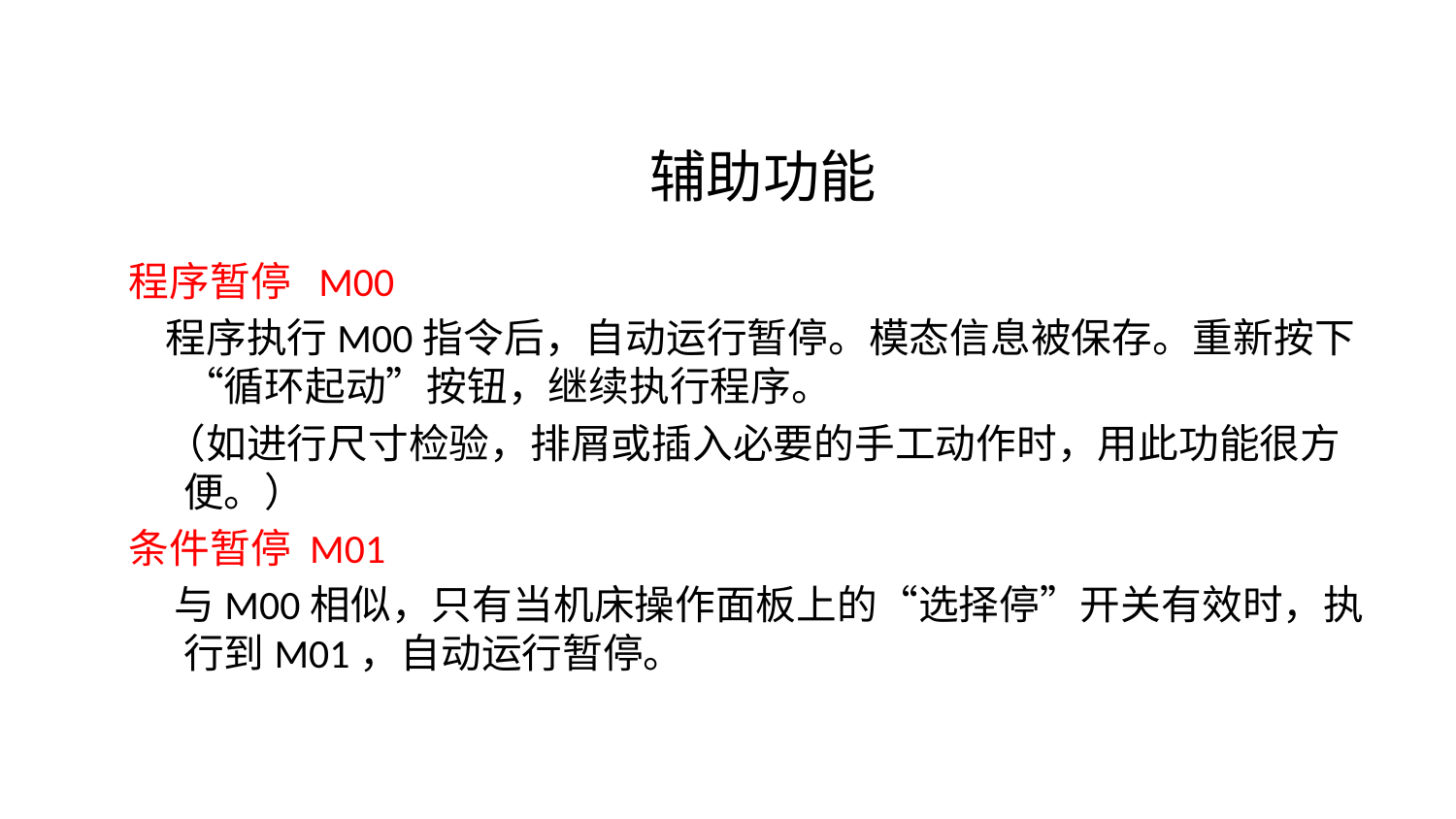

辅助功能
程序暂停  M00
   程序执行M00指令后，自动运行暂停。模态信息被保存。重新按下“循环起动”按钮，继续执行程序。
   （如进行尺寸检验，排屑或插入必要的手工动作时，用此功能很方便。）
条件暂停 M01
    与M00相似，只有当机床操作面板上的“选择停”开关有效时，执行到M01，自动运行暂停。